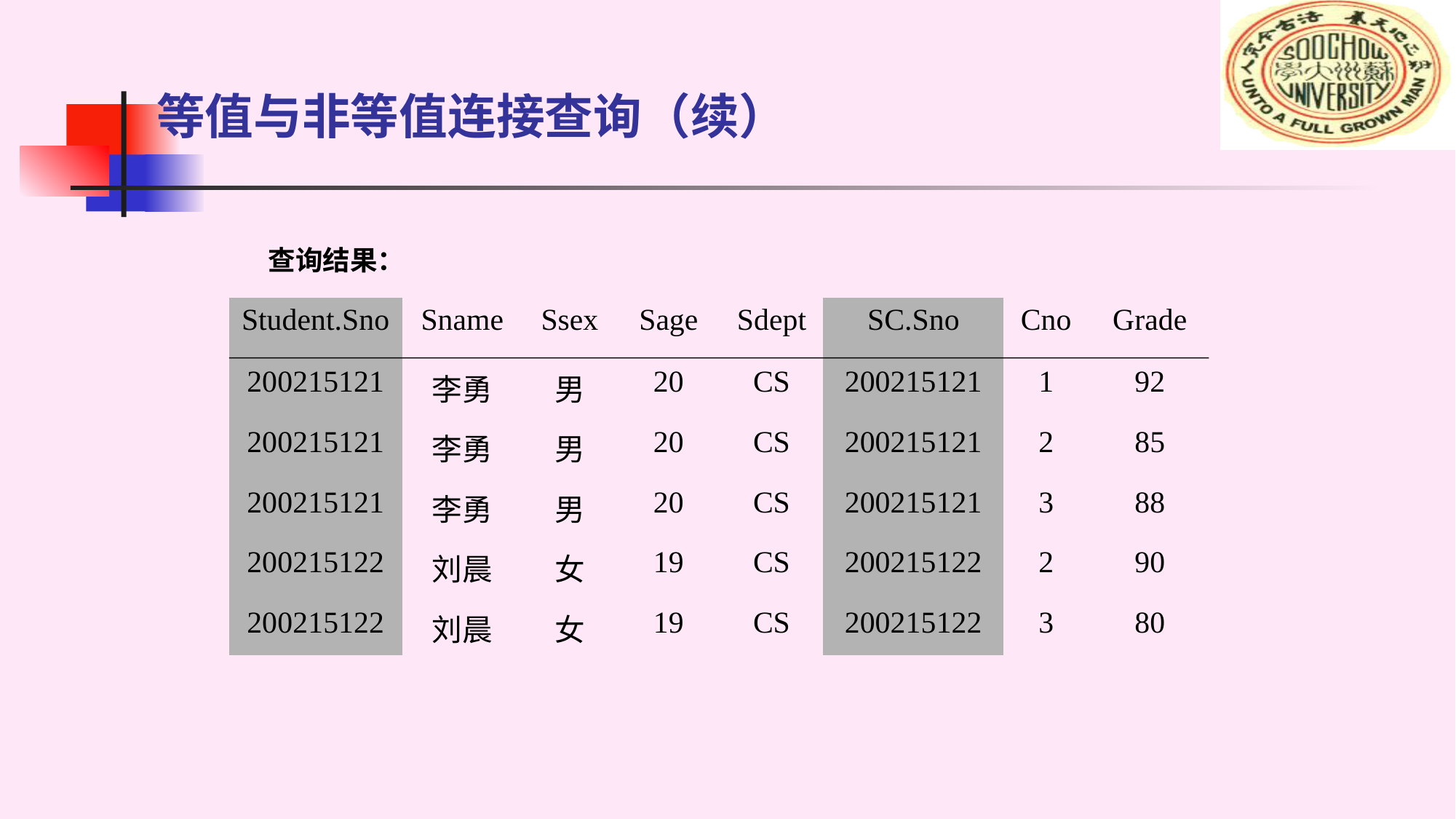

# 等值与非等值连接查询（续）
查询结果：
| Student.Sno | Sname | Ssex | Sage | Sdept | SC.Sno | Cno | Grade |
| --- | --- | --- | --- | --- | --- | --- | --- |
| 200215121 | 李勇 | 男 | 20 | CS | 200215121 | 1 | 92 |
| 200215121 | 李勇 | 男 | 20 | CS | 200215121 | 2 | 85 |
| 200215121 | 李勇 | 男 | 20 | CS | 200215121 | 3 | 88 |
| 200215122 | 刘晨 | 女 | 19 | CS | 200215122 | 2 | 90 |
| 200215122 | 刘晨 | 女 | 19 | CS | 200215122 | 3 | 80 |